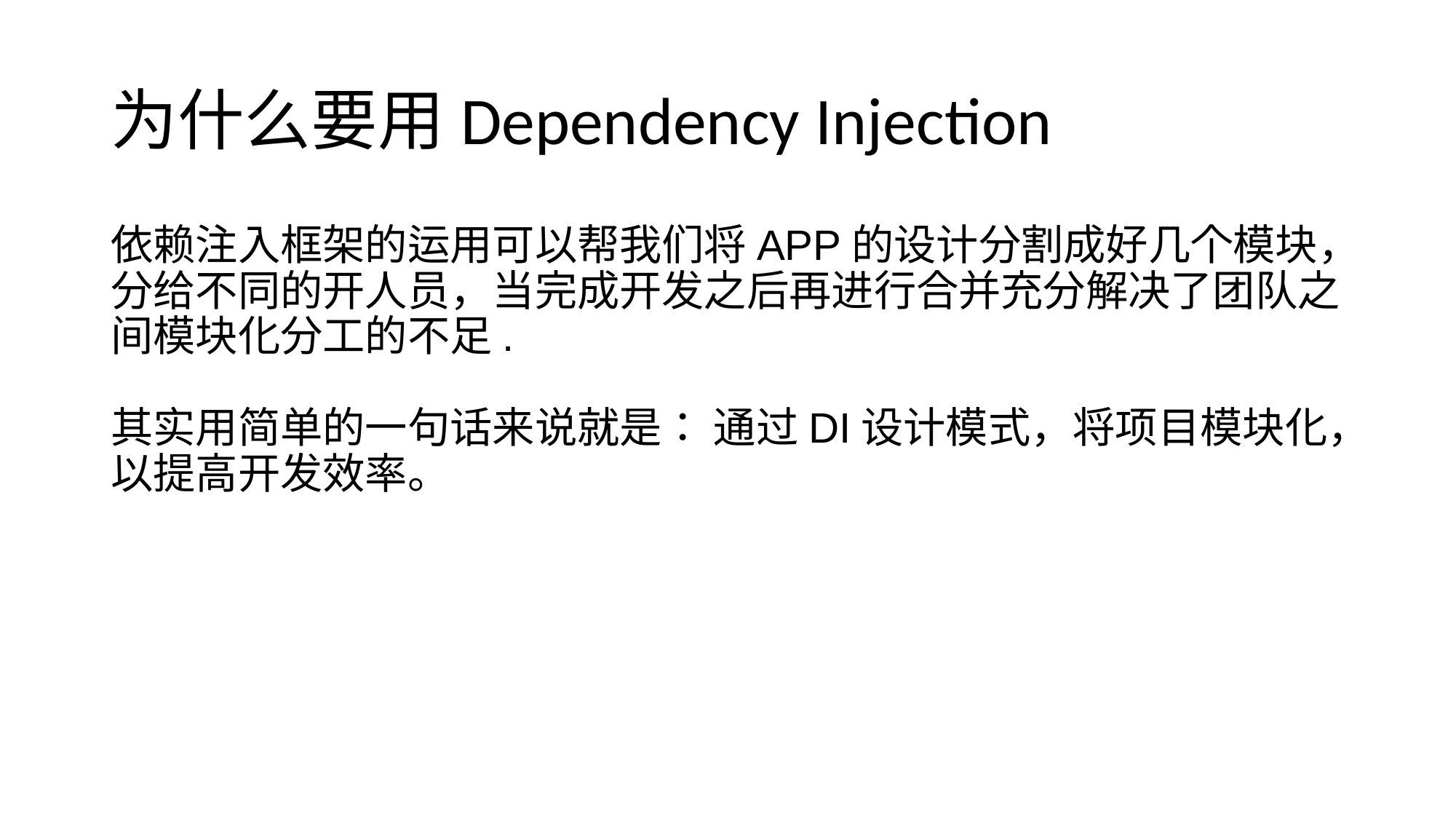

# 为什么要用Dependency Injection
依赖注入框架的运用可以帮我们将APP的设计分割成好几个模块，分给不同的开人员，当完成开发之后再进行合并充分解决了团队之间模块化分工的不足.

其实用简单的一句话来说就是： 通过DI设计模式，将项目模块化，以提高开发效率。